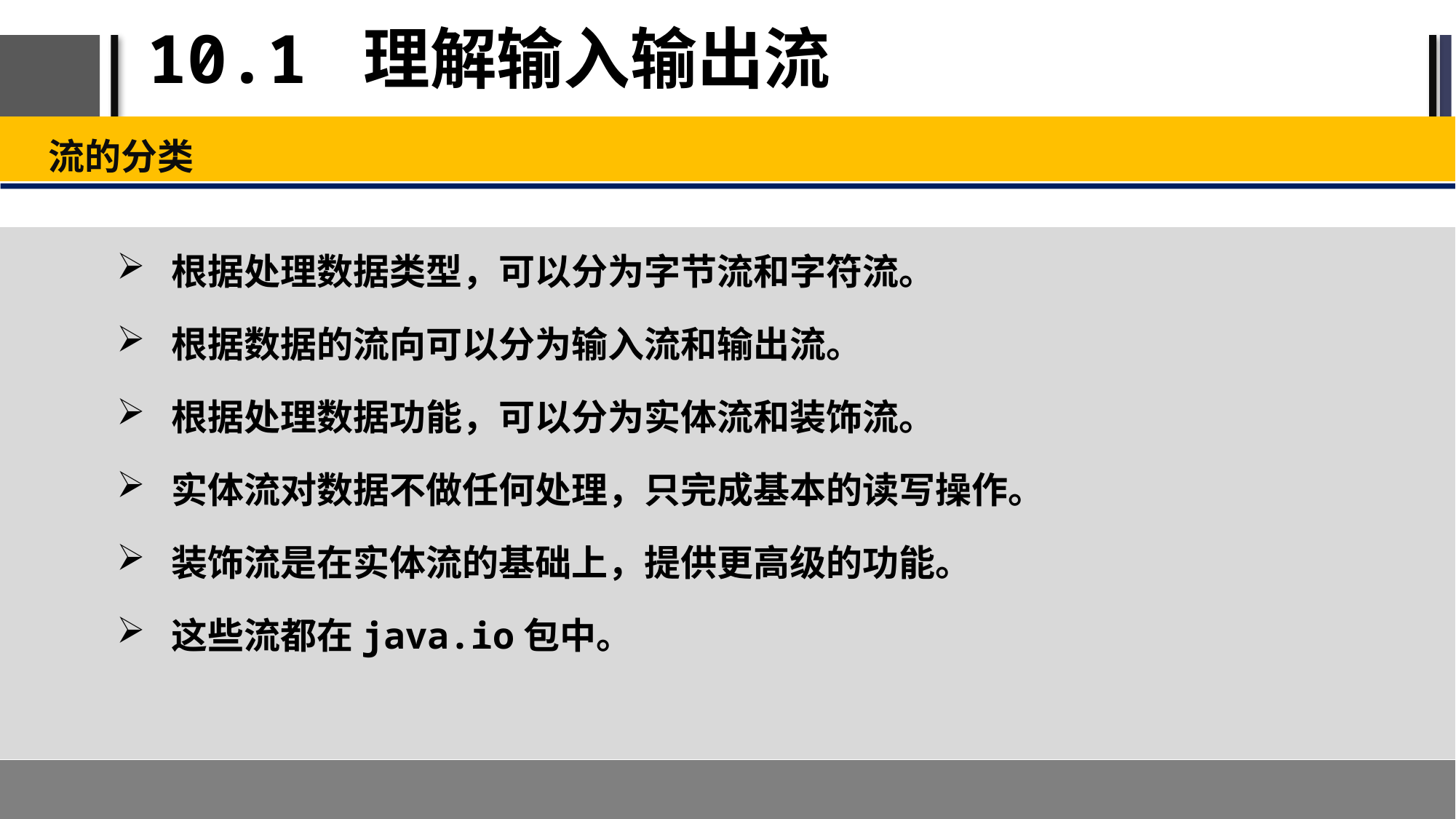

# 10.1 理解输入输出流

流的分类

根据处理数据类型，可以分为字节流和字符流。
根据数据的流向可以分为输入流和输出流。
根据处理数据功能，可以分为实体流和装饰流。
实体流对数据不做任何处理，只完成基本的读写操作。
装饰流是在实体流的基础上，提供更高级的功能。
这些流都在java.io包中。